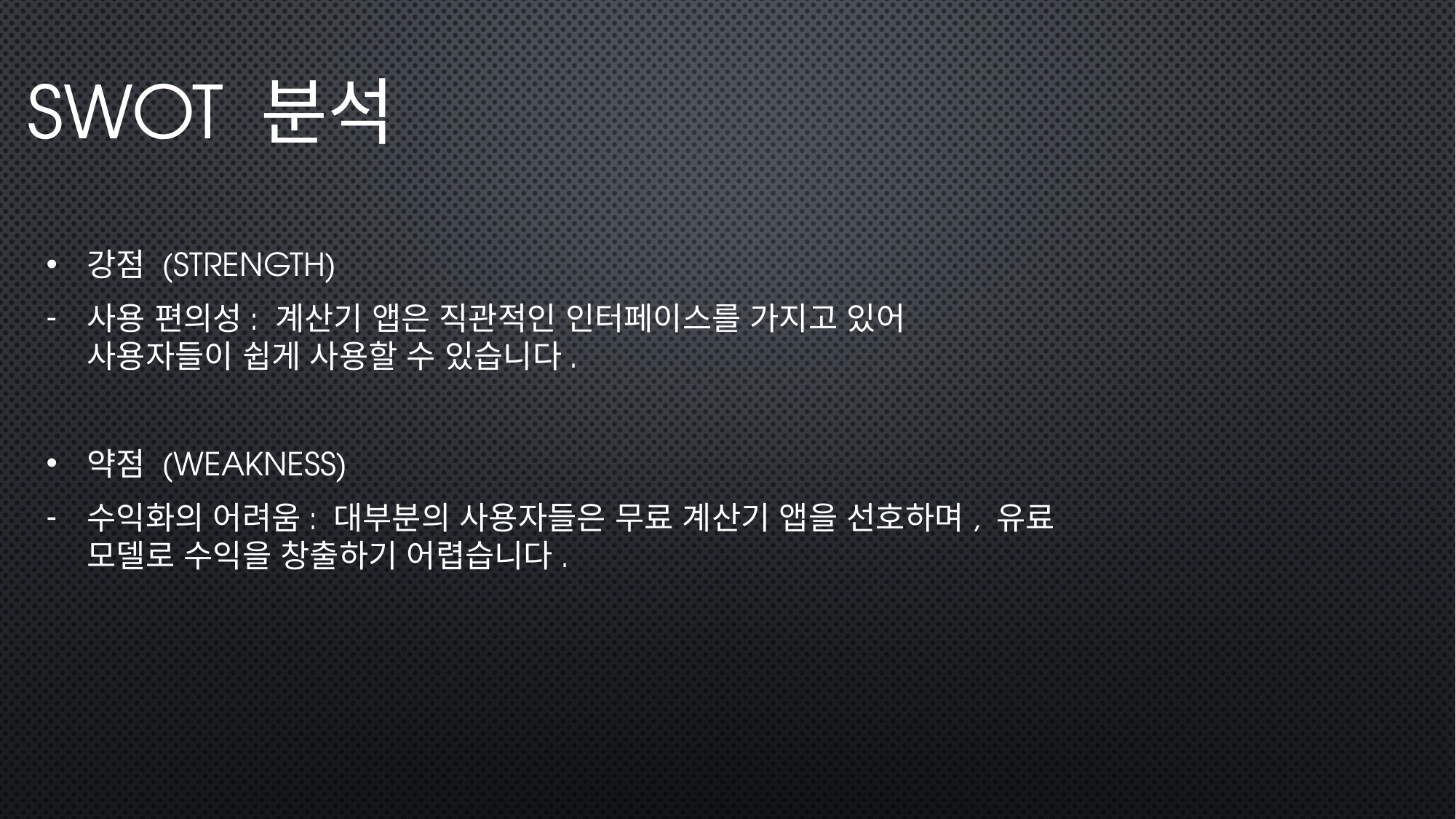

# Swot 분석
강점 (strength)
사용 편의성: 계산기 앱은 직관적인 인터페이스를 가지고 있어 사용자들이 쉽게 사용할 수 있습니다.

약점 (weakness)
수익화의 어려움: 대부분의 사용자들은 무료 계산기 앱을 선호하며, 유료 모델로 수익을 창출하기 어렵습니다.